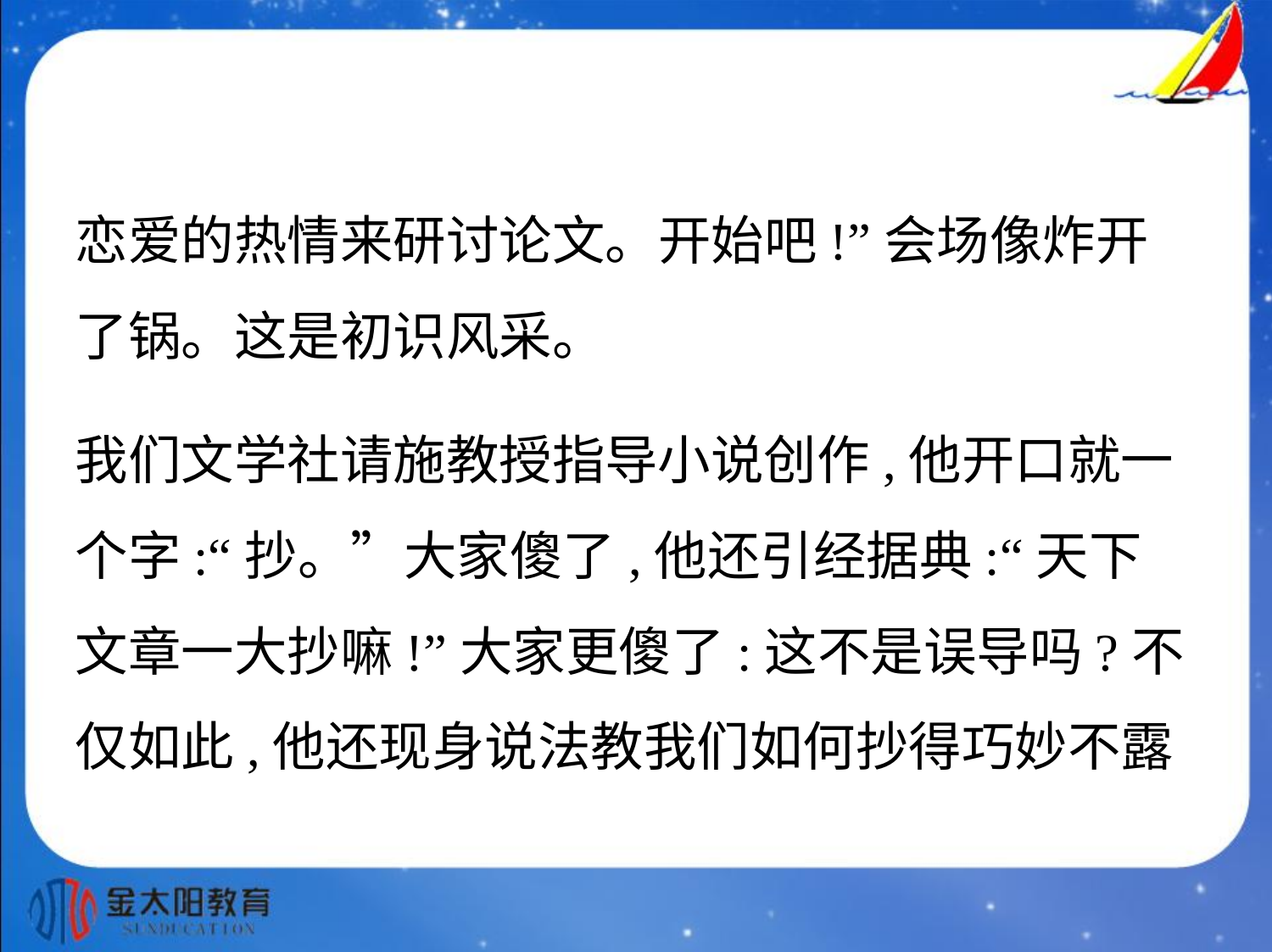

恋爱的热情来研讨论文。开始吧!”会场像炸开
了锅。这是初识风采。
我们文学社请施教授指导小说创作,他开口就一
个字:“抄。”大家傻了,他还引经据典:“天下
文章一大抄嘛!”大家更傻了:这不是误导吗?不
仅如此,他还现身说法教我们如何抄得巧妙不露